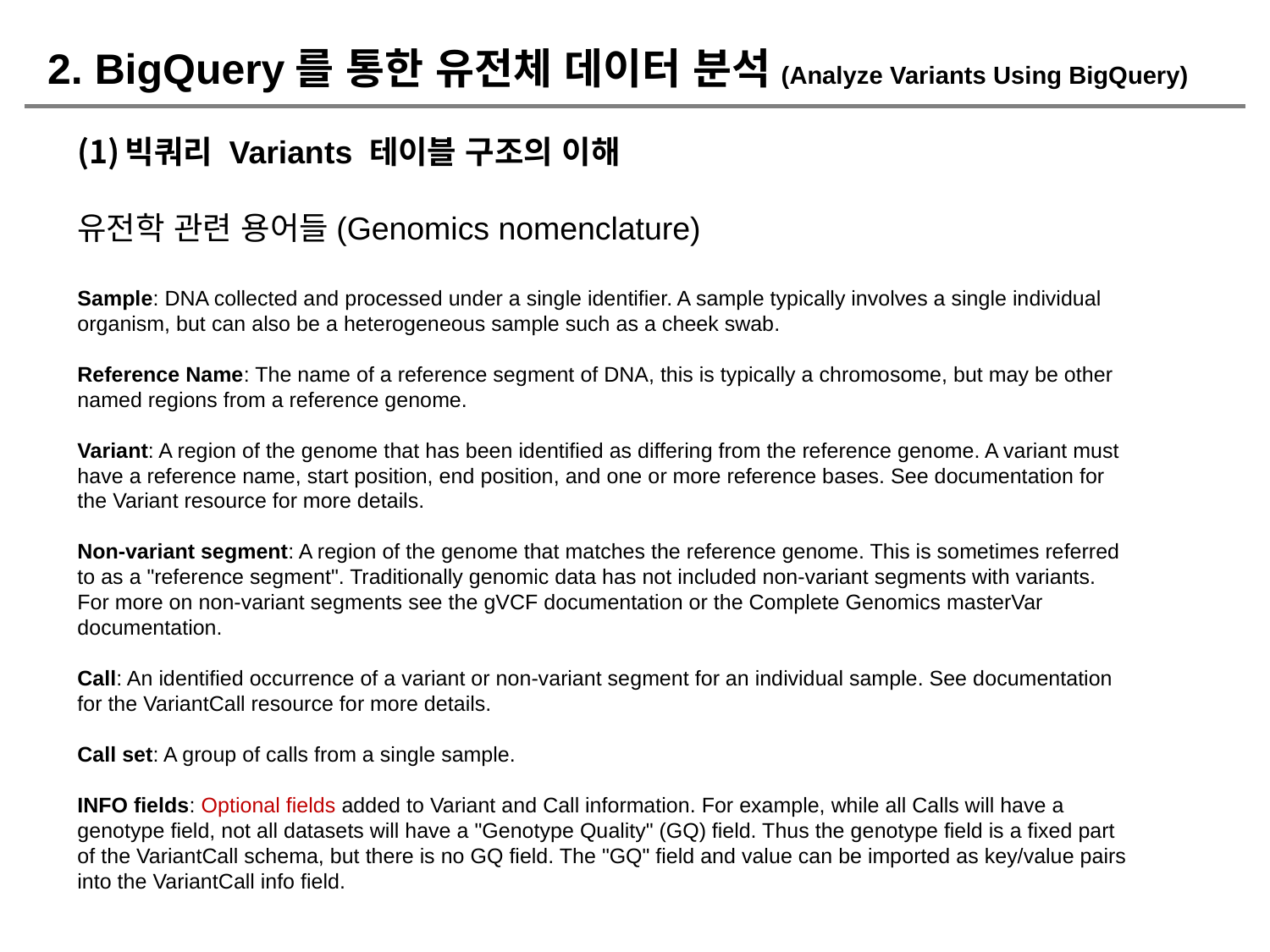

2. BigQuery를 통한 유전체 데이터 분석(Analyze Variants Using BigQuery)
빅쿼리 Variants 테이블 구조의 이해

유전학 관련 용어들(Genomics nomenclature)

Sample: DNA collected and processed under a single identifier. A sample typically involves a single individual organism, but can also be a heterogeneous sample such as a cheek swab.

Reference Name: The name of a reference segment of DNA, this is typically a chromosome, but may be other named regions from a reference genome.

Variant: A region of the genome that has been identified as differing from the reference genome. A variant must have a reference name, start position, end position, and one or more reference bases. See documentation for the Variant resource for more details.

Non-variant segment: A region of the genome that matches the reference genome. This is sometimes referred to as a "reference segment". Traditionally genomic data has not included non-variant segments with variants. For more on non-variant segments see the gVCF documentation or the Complete Genomics masterVar documentation.

Call: An identified occurrence of a variant or non-variant segment for an individual sample. See documentation for the VariantCall resource for more details.

Call set: A group of calls from a single sample.

INFO fields: Optional fields added to Variant and Call information. For example, while all Calls will have a genotype field, not all datasets will have a "Genotype Quality" (GQ) field. Thus the genotype field is a fixed part of the VariantCall schema, but there is no GQ field. The "GQ" field and value can be imported as key/value pairs into the VariantCall info field.